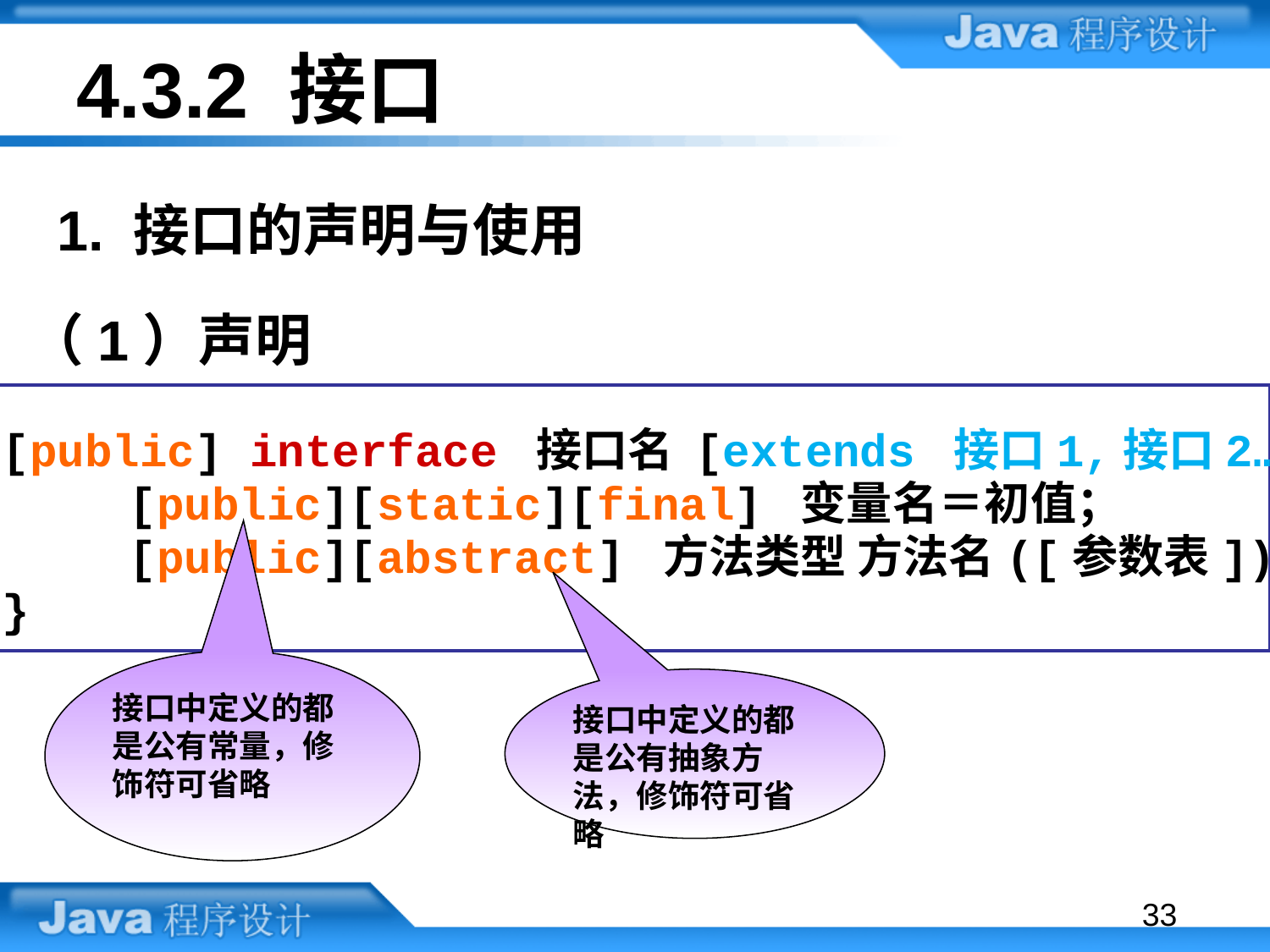

# 4.3.2 接口
1. 接口的声明与使用
（1）声明
[public] interface 接口名 [extends 接口1,接口2…] {
	[public][static][final] 变量名＝初值；
	[public][abstract] 方法类型 方法名([参数表]);
}
接口中定义的都是公有常量，修饰符可省略
接口中定义的都是公有抽象方法，修饰符可省略